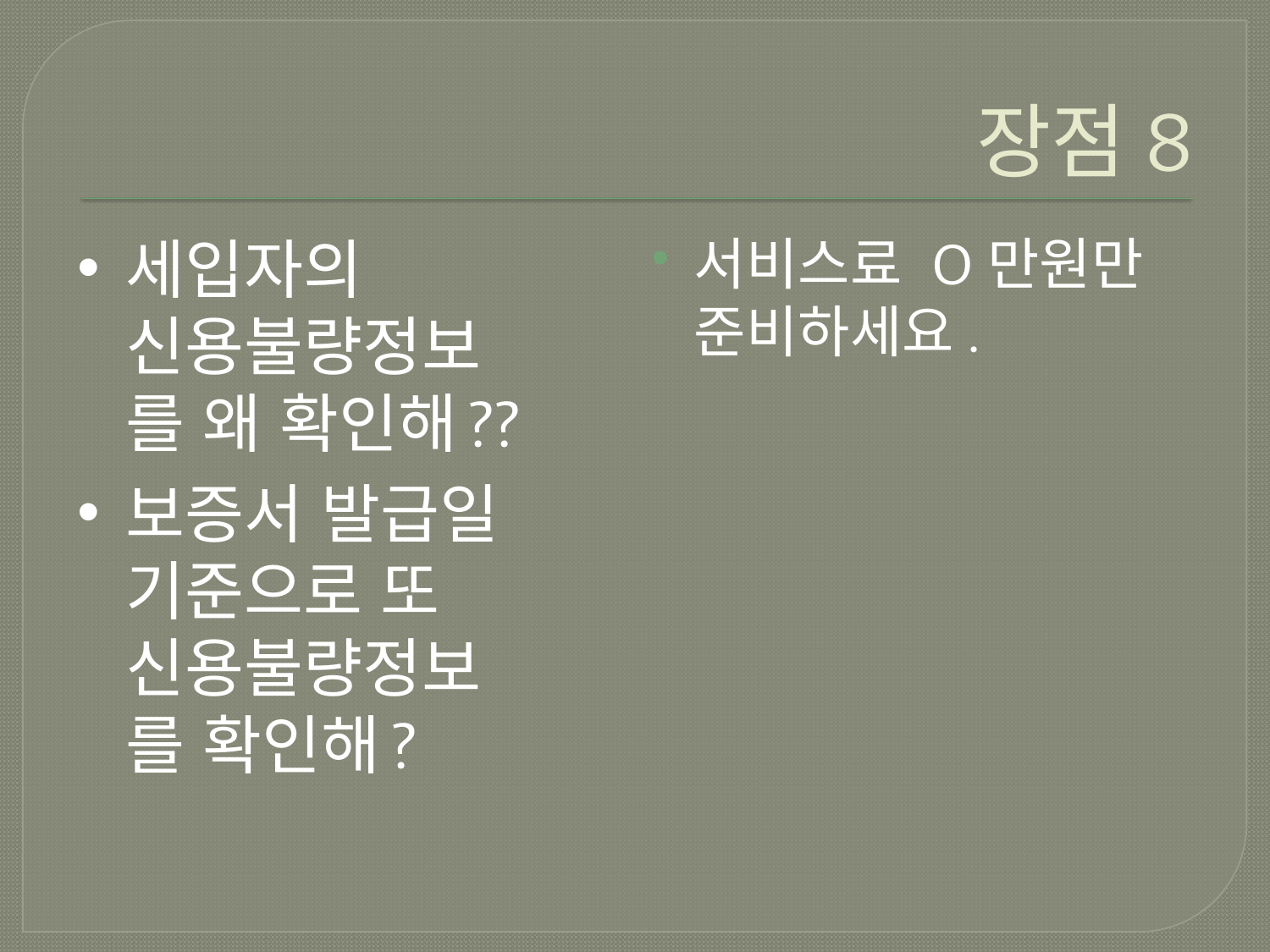

# 장점8

세입자의 신용불량정보를 왜 확인해??
보증서 발급일 기준으로 또 신용불량정보를 확인해?

서비스료 O만원만 준비하세요.